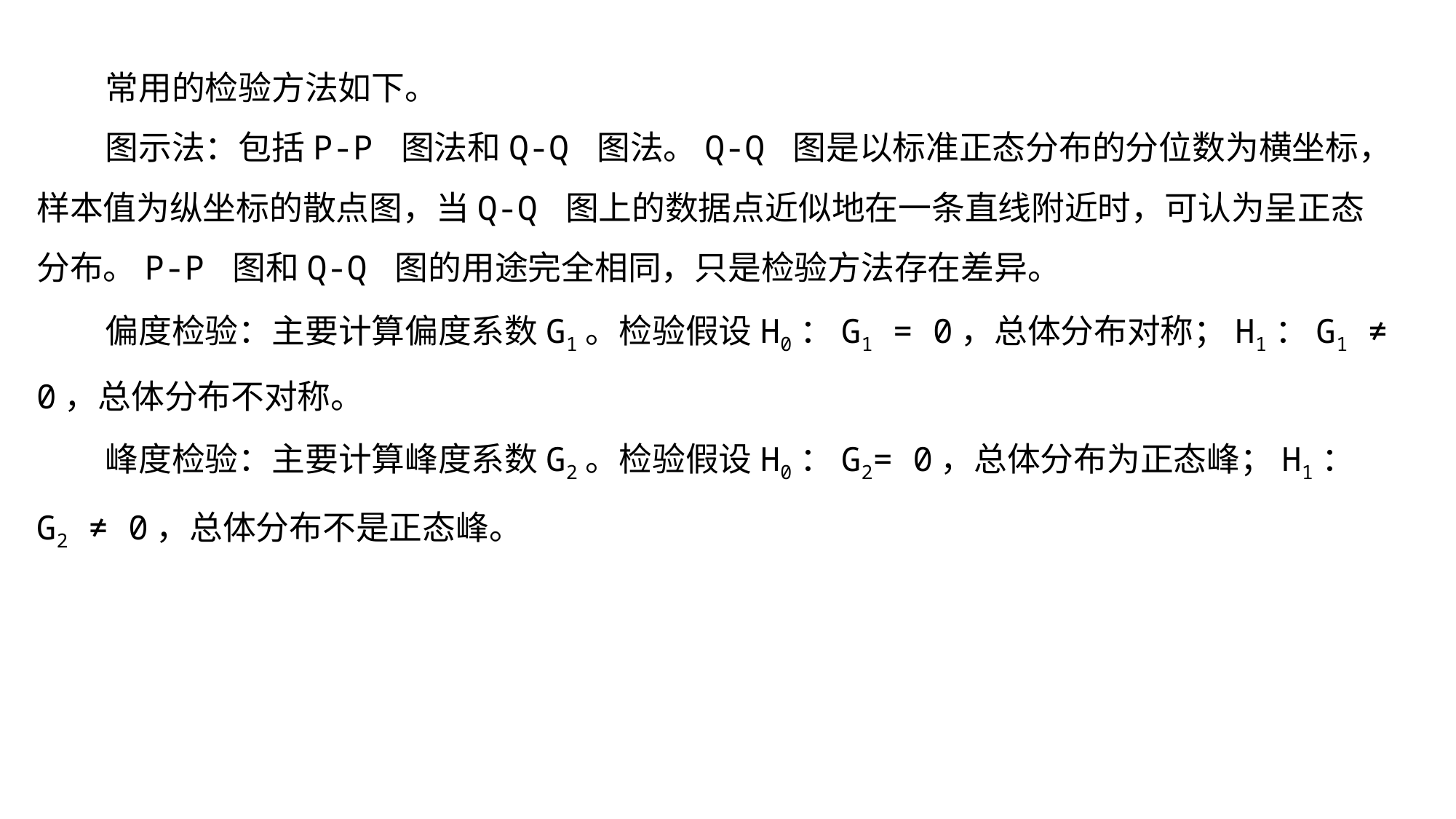

常用的检验方法如下。
图示法：包括P-P 图法和Q-Q 图法。Q-Q 图是以标准正态分布的分位数为横坐标，样本值为纵坐标的散点图，当Q-Q 图上的数据点近似地在一条直线附近时，可认为呈正态分布。P-P 图和Q-Q 图的用途完全相同，只是检验方法存在差异。
偏度检验：主要计算偏度系数G1。检验假设H0：G1 = 0，总体分布对称；H1：G1 ≠ 0，总体分布不对称。
峰度检验：主要计算峰度系数G2。检验假设H0：G2= 0，总体分布为正态峰；H1：G2 ≠ 0，总体分布不是正态峰。